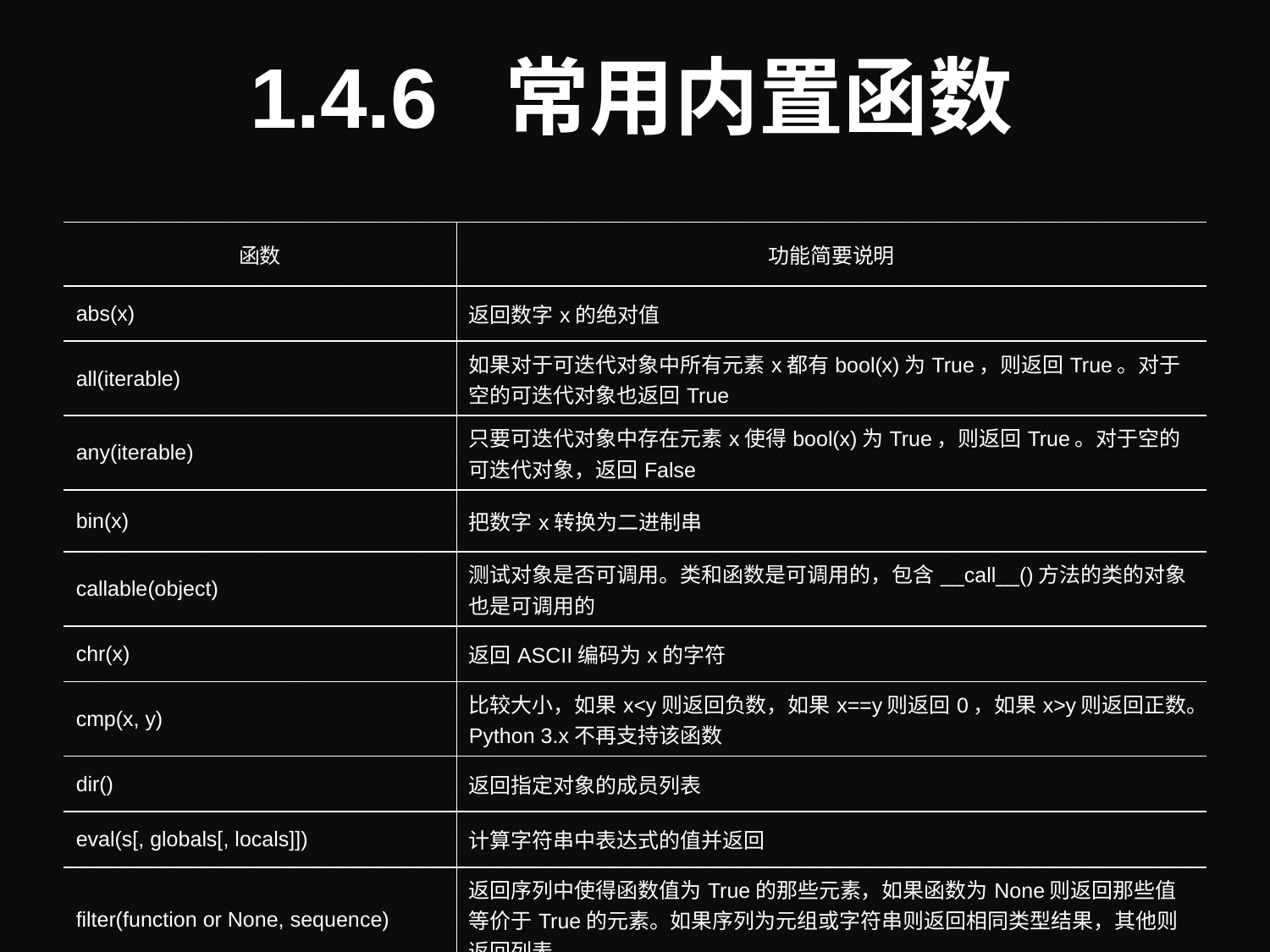

# 1.4.6  常用内置函数
| 函数 | 功能简要说明 |
| --- | --- |
| abs(x) | 返回数字x的绝对值 |
| all(iterable) | 如果对于可迭代对象中所有元素x都有bool(x)为True，则返回True。对于空的可迭代对象也返回True |
| any(iterable) | 只要可迭代对象中存在元素x使得bool(x)为True，则返回True。对于空的可迭代对象，返回False |
| bin(x) | 把数字x转换为二进制串 |
| callable(object) | 测试对象是否可调用。类和函数是可调用的，包含\_\_call\_\_()方法的类的对象也是可调用的 |
| chr(x) | 返回ASCII编码为x的字符 |
| cmp(x, y) | 比较大小，如果x<y则返回负数，如果x==y则返回0，如果x>y则返回正数。Python 3.x不再支持该函数 |
| dir() | 返回指定对象的成员列表 |
| eval(s[, globals[, locals]]) | 计算字符串中表达式的值并返回 |
| filter(function or None, sequence) | 返回序列中使得函数值为True的那些元素，如果函数为None则返回那些值等价于True的元素。如果序列为元组或字符串则返回相同类型结果，其他则返回列表 |